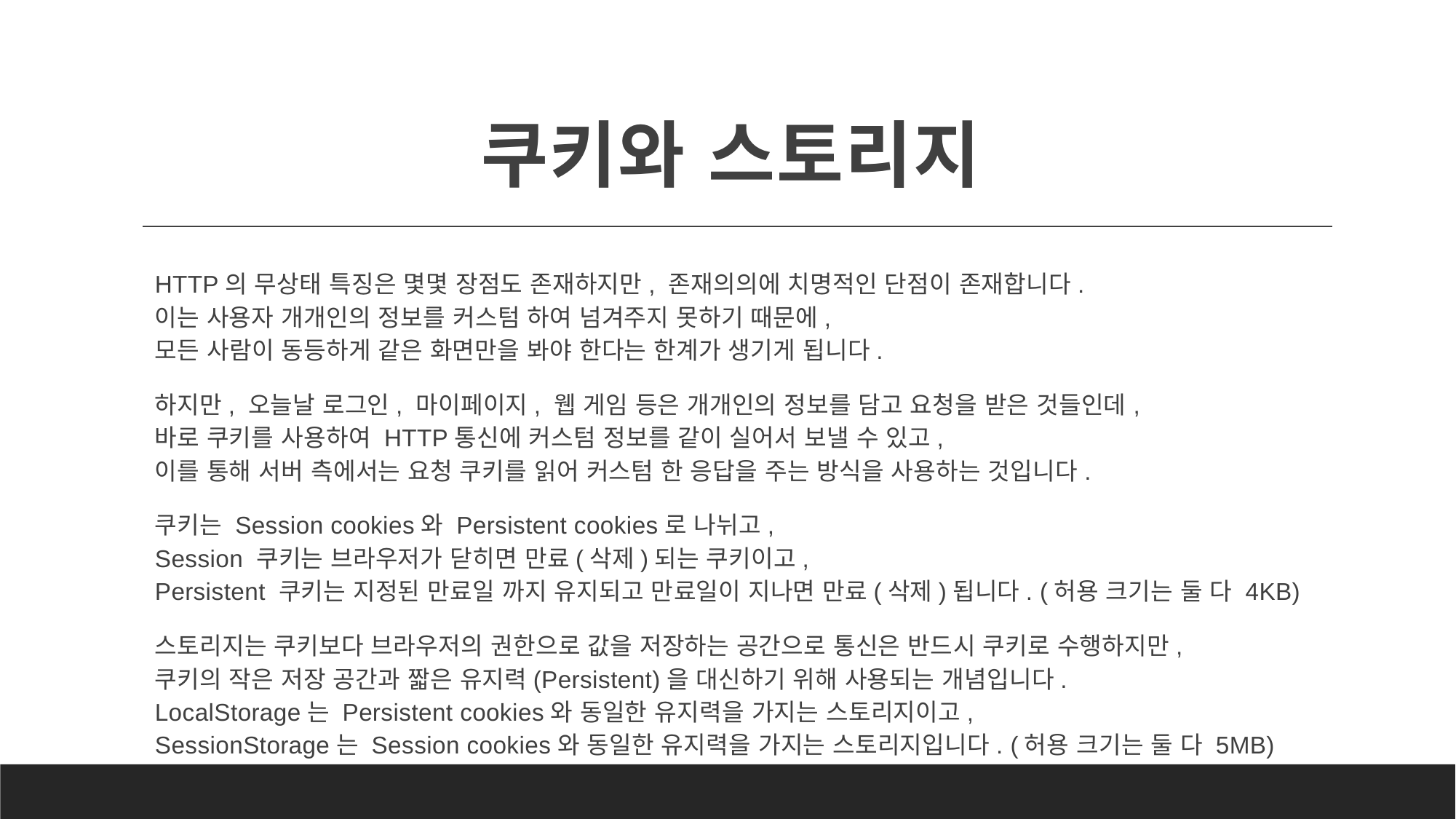

# 쿠키와 스토리지
HTTP의 무상태 특징은 몇몇 장점도 존재하지만, 존재의의에 치명적인 단점이 존재합니다.
이는 사용자 개개인의 정보를 커스텀 하여 넘겨주지 못하기 때문에,
모든 사람이 동등하게 같은 화면만을 봐야 한다는 한계가 생기게 됩니다.
하지만, 오늘날 로그인, 마이페이지, 웹 게임 등은 개개인의 정보를 담고 요청을 받은 것들인데,
바로 쿠키를 사용하여 HTTP통신에 커스텀 정보를 같이 실어서 보낼 수 있고,
이를 통해 서버 측에서는 요청 쿠키를 읽어 커스텀 한 응답을 주는 방식을 사용하는 것입니다.
쿠키는 Session cookies와 Persistent cookies로 나뉘고,
Session 쿠키는 브라우저가 닫히면 만료(삭제)되는 쿠키이고,
Persistent 쿠키는 지정된 만료일 까지 유지되고 만료일이 지나면 만료(삭제)됩니다. (허용 크기는 둘 다 4KB)
스토리지는 쿠키보다 브라우저의 권한으로 값을 저장하는 공간으로 통신은 반드시 쿠키로 수행하지만,
쿠키의 작은 저장 공간과 짧은 유지력(Persistent)을 대신하기 위해 사용되는 개념입니다.
LocalStorage는 Persistent cookies와 동일한 유지력을 가지는 스토리지이고,
SessionStorage는 Session cookies와 동일한 유지력을 가지는 스토리지입니다. (허용 크기는 둘 다 5MB)